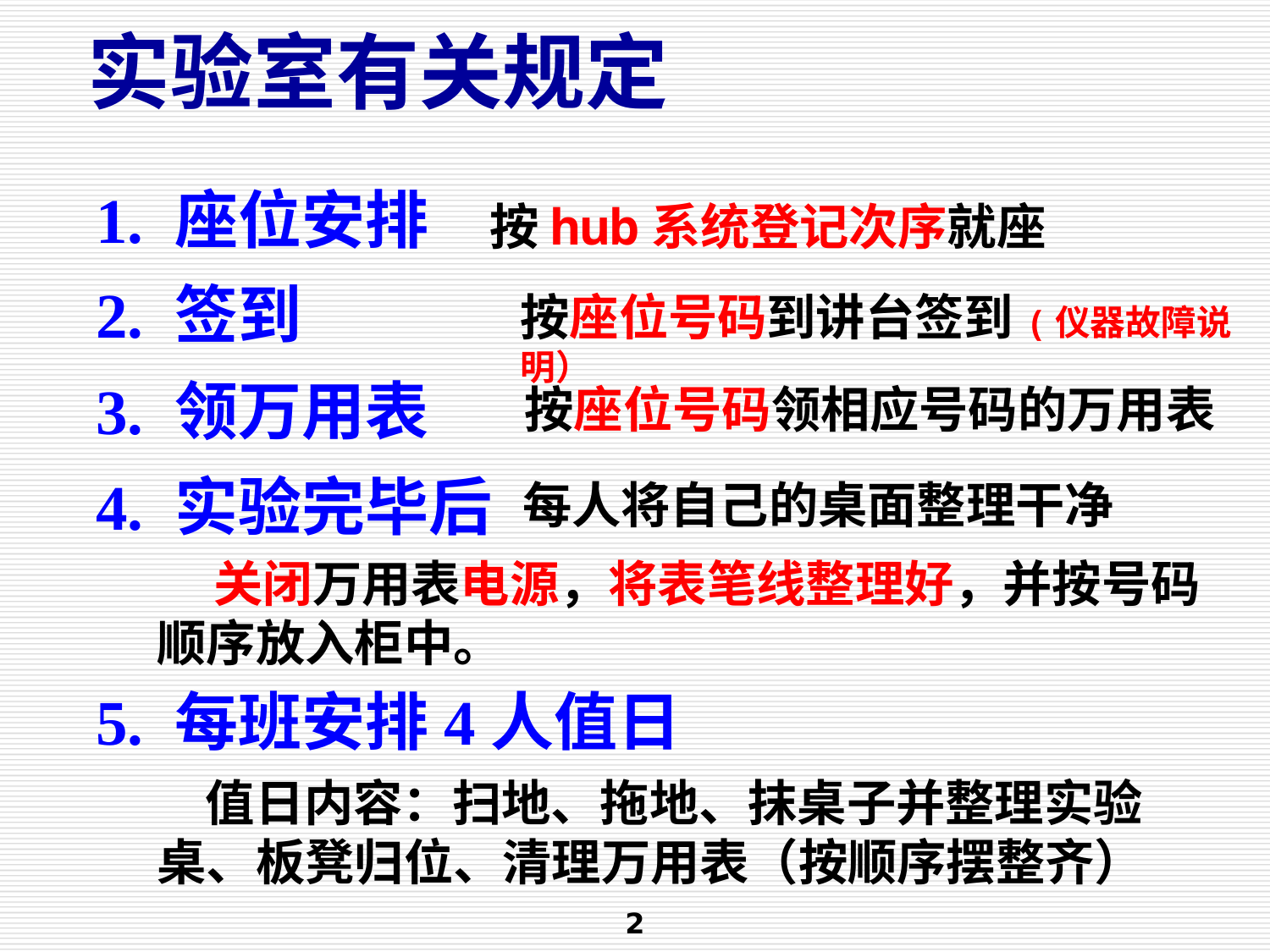

实验室有关规定
1. 座位安排
按hub系统登记次序就座
2. 签到
按座位号码到讲台签到(仪器故障说明）
3. 领万用表
按座位号码领相应号码的万用表
4. 实验完毕后
每人将自己的桌面整理干净
    关闭万用表电源，将表笔线整理好，并按号码顺序放入柜中。
5. 每班安排4人值日
    值日内容：扫地、拖地、抹桌子并整理实验桌、板凳归位、清理万用表（按顺序摆整齐）
2